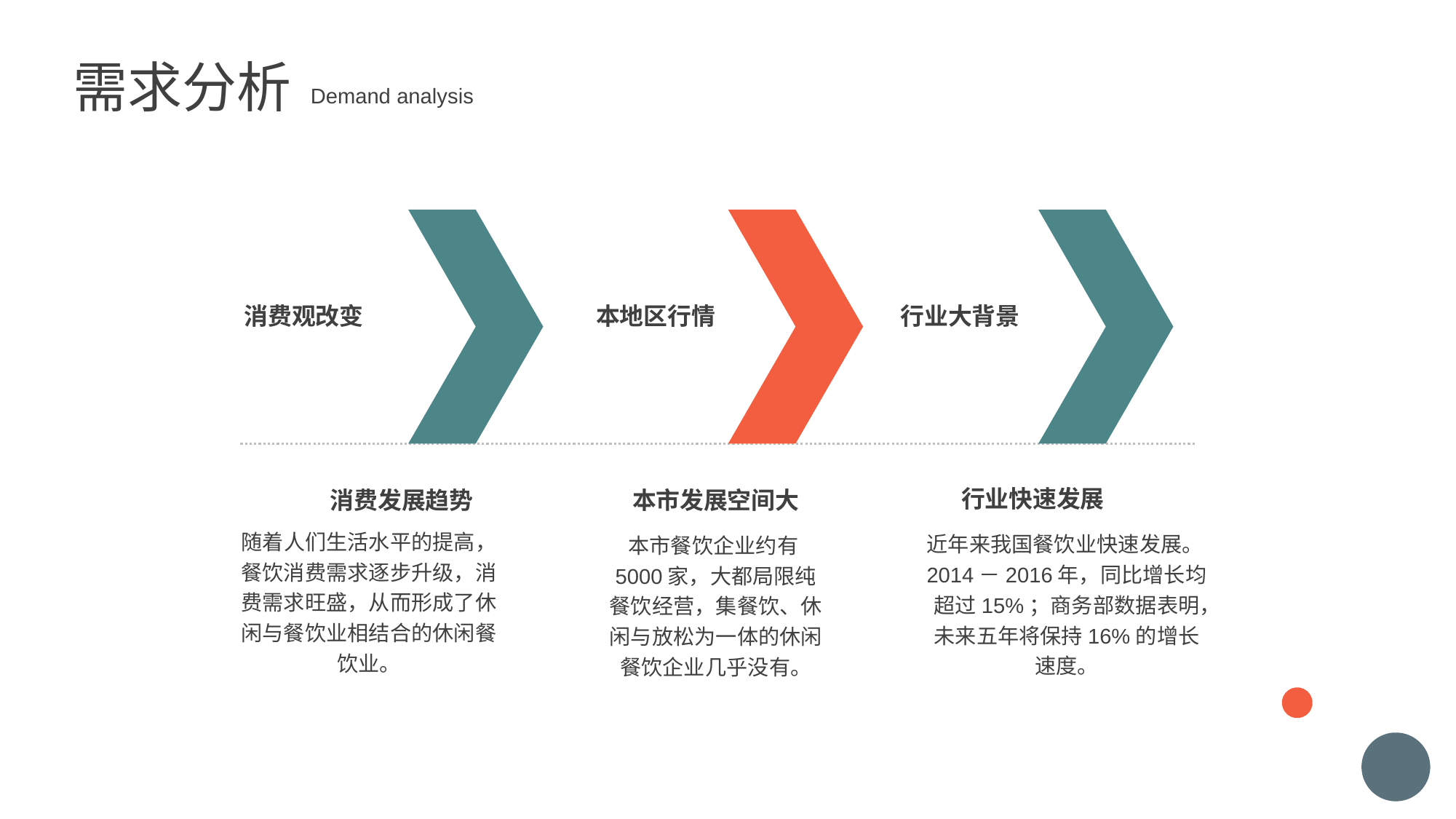

需求分析
Demand analysis

消费观改变
行业大背景
本地区行情
行业快速发展
消费发展趋势
本市发展空间大
随着人们生活水平的提高，餐饮消费需求逐步升级，消费需求旺盛，从而形成了休闲与餐饮业相结合的休闲餐饮业。
近年来我国餐饮业快速发展。2014－2016年，同比增长均超过15%；商务部数据表明，未来五年将保持16%的增长速度。
本市餐饮企业约有5000家，大都局限纯餐饮经营，集餐饮、休闲与放松为一体的休闲餐饮企业几乎没有。